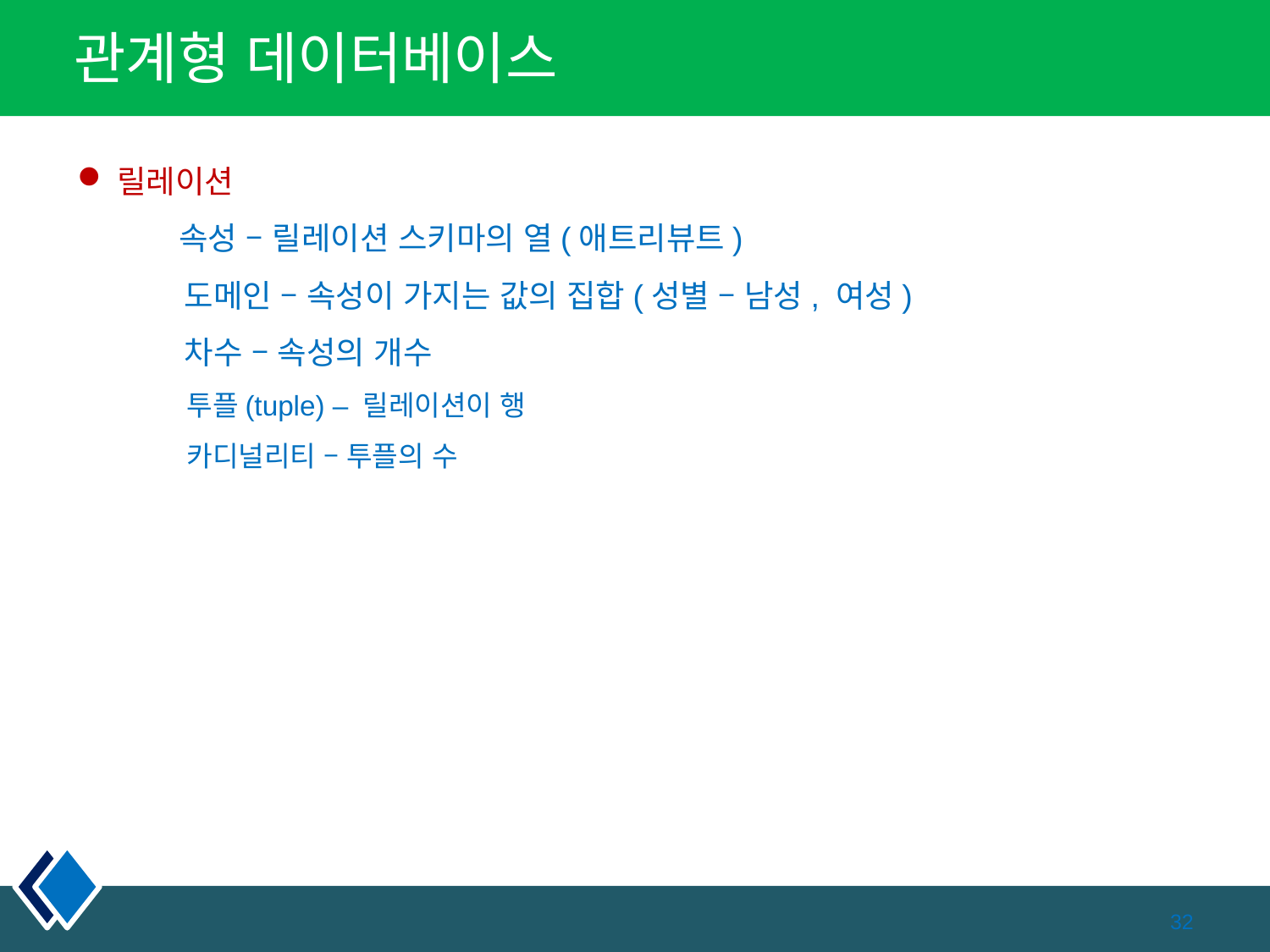

# 관계형 데이터베이스
릴레이션
    속성 – 릴레이션 스키마의 열(애트리뷰트)
    도메인 – 속성이 가지는 값의 집합(성별 – 남성, 여성)
    차수 – 속성의 개수
     투플(tuple) – 릴레이션이 행
     카디널리티 – 투플의 수
32